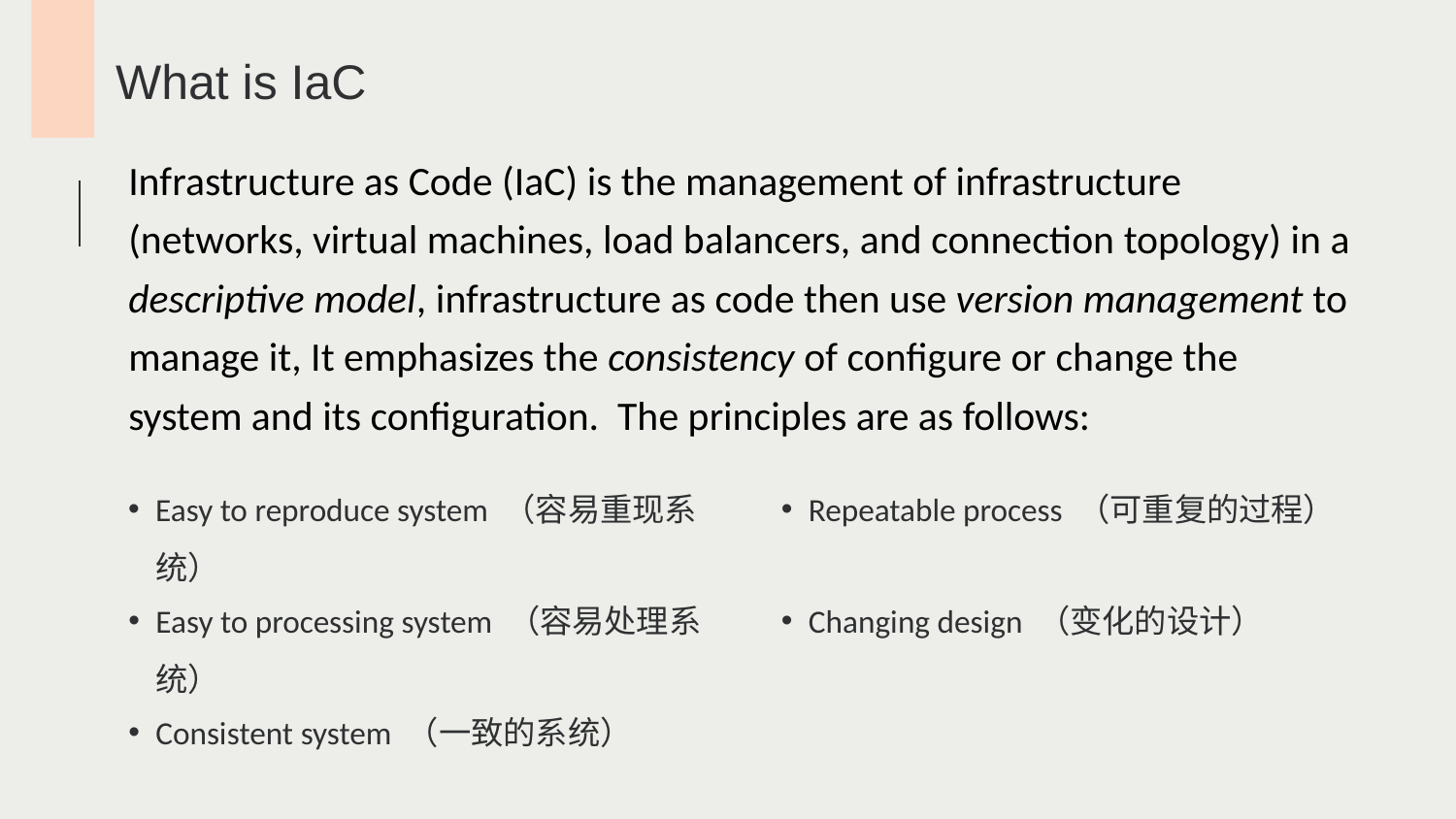

What is IaC
Infrastructure as Code (IaC) is the management of infrastructure (networks, virtual machines, load balancers, and connection topology) in a descriptive model, infrastructure as code then use version management to manage it, It emphasizes the consistency of configure or change the system and its configuration.  The principles are as follows:
Easy to reproduce system （容易重现系统）
Repeatable process （可重复的过程）
Changing design （变化的设计）
Easy to processing system （容易处理系统）
Consistent system （一致的系统）